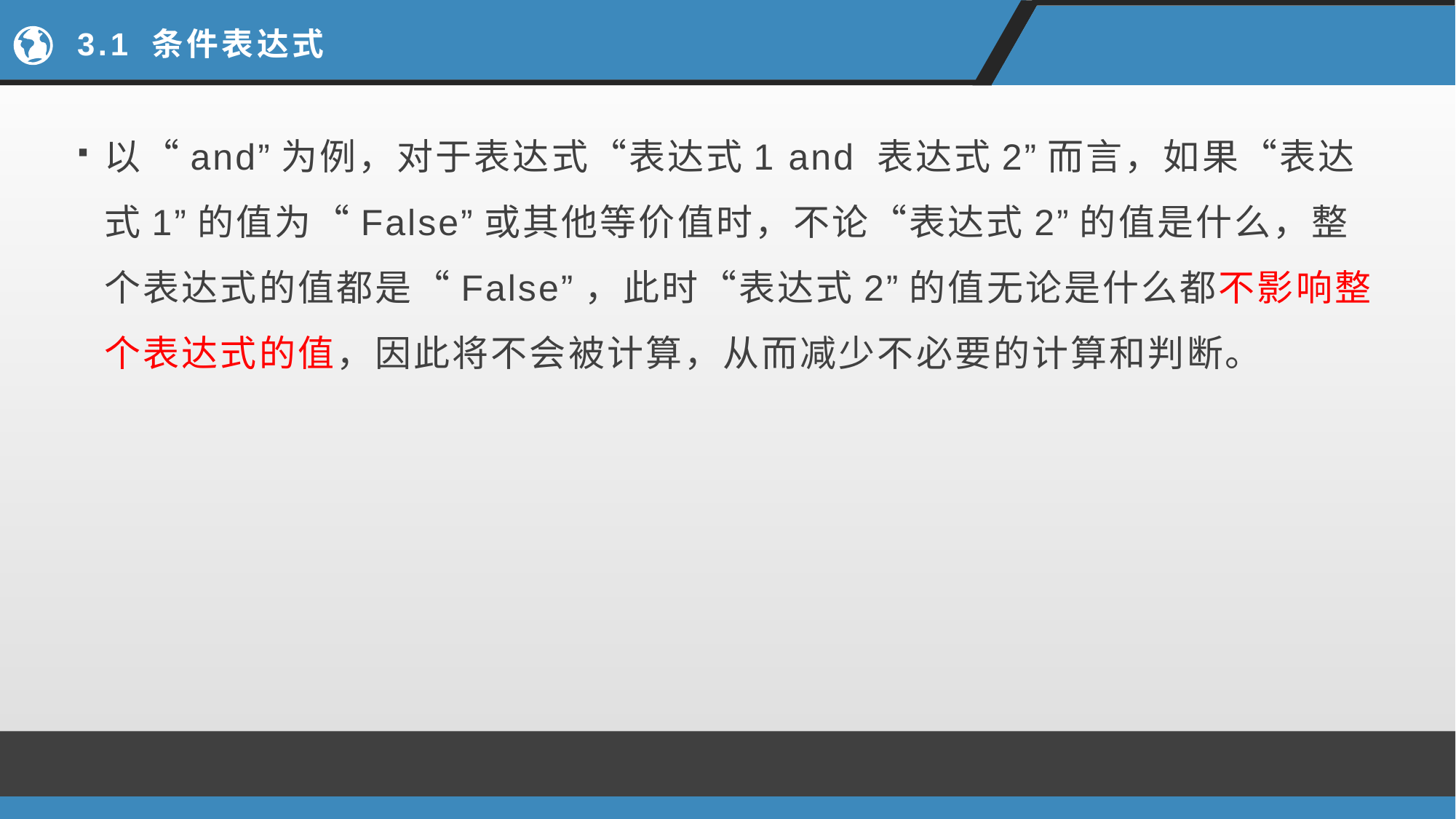

# 3.1 条件表达式

以“and”为例，对于表达式“表达式1 and 表达式2”而言，如果“表达式1”的值为“False”或其他等价值时，不论“表达式2”的值是什么，整个表达式的值都是“False”，此时“表达式2”的值无论是什么都不影响整个表达式的值，因此将不会被计算，从而减少不必要的计算和判断。